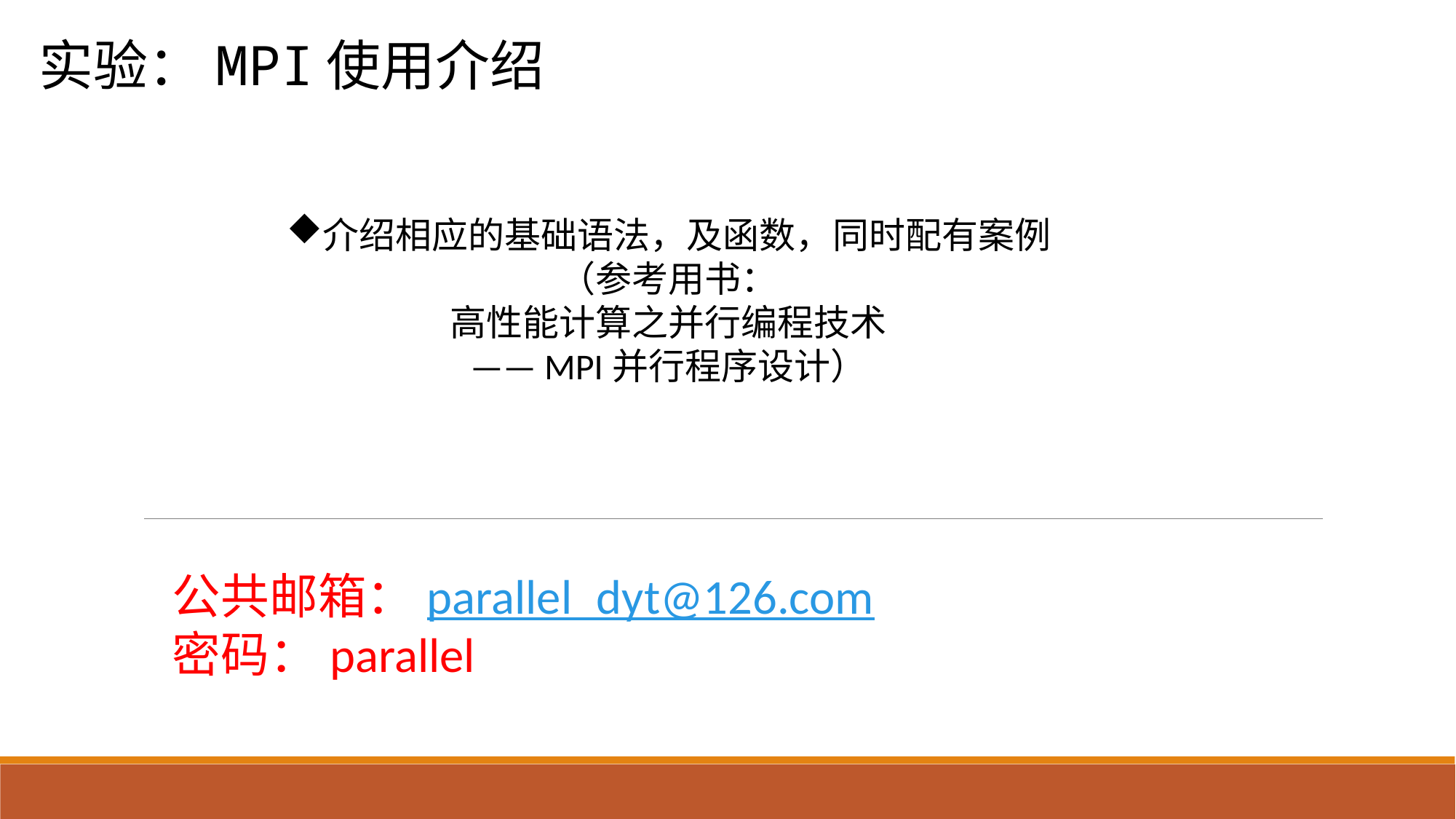

实验：MPI使用介绍

介绍相应的基础语法，及函数，同时配有案例
（参考用书：
高性能计算之并行编程技术
—— MPI并行程序设计）
公共邮箱：parallel_dyt@126.com
密码：parallel